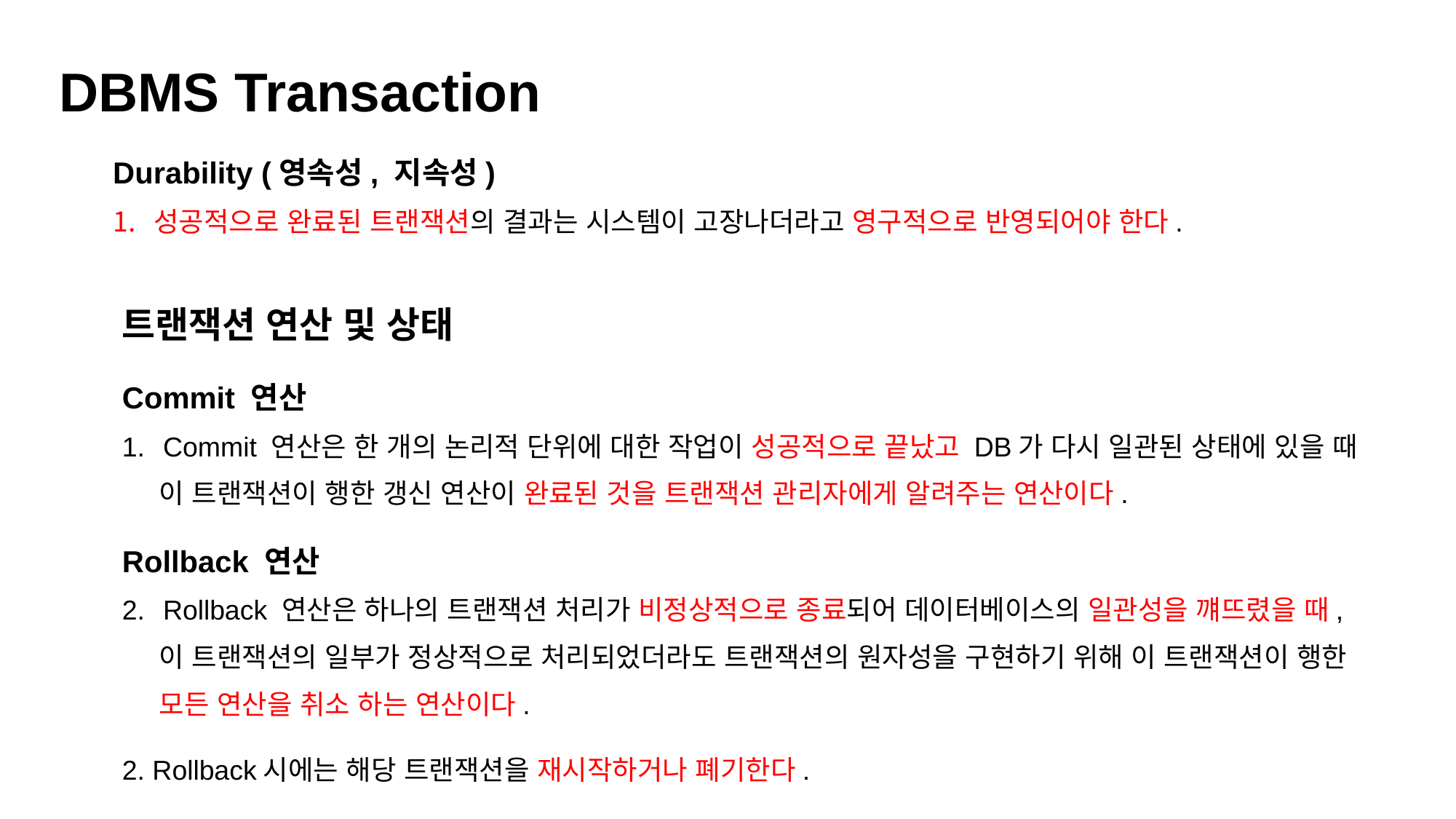

DBMS Transaction
Durability (영속성, 지속성)

성공적으로 완료된 트랜잭션의 결과는 시스템이 고장나더라고 영구적으로 반영되어야 한다.

트랜잭션 연산 및 상태

Commit 연산

Commit 연산은 한 개의 논리적 단위에 대한 작업이 성공적으로 끝났고 DB가 다시 일관된 상태에 있을 때

    이 트랜잭션이 행한 갱신 연산이 완료된 것을 트랜잭션 관리자에게 알려주는 연산이다.

Rollback 연산

Rollback 연산은 하나의 트랜잭션 처리가 비정상적으로 종료되어 데이터베이스의 일관성을 꺠뜨렸을 때,

    이 트랜잭션의 일부가 정상적으로 처리되었더라도 트랜잭션의 원자성을 구현하기 위해 이 트랜잭션이 행한

    모든 연산을 취소 하는 연산이다.

2. Rollback시에는 해당 트랜잭션을 재시작하거나 폐기한다.